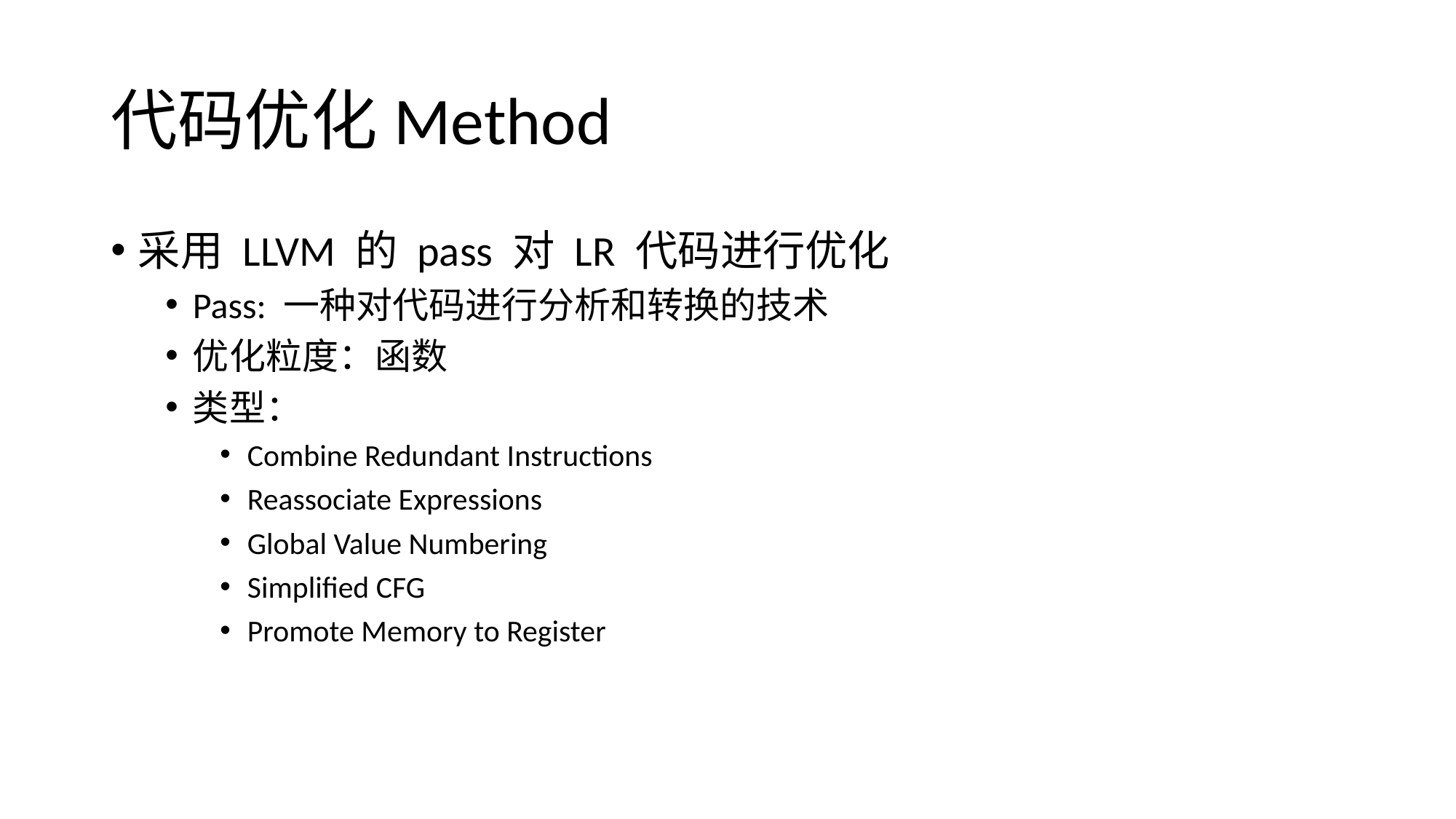

# 代码优化Method
采用 LLVM 的 pass 对 LR 代码进行优化
Pass: 一种对代码进行分析和转换的技术
优化粒度：函数
类型：
Combine Redundant Instructions
Reassociate Expressions
Global Value Numbering
Simplified CFG
Promote Memory to Register